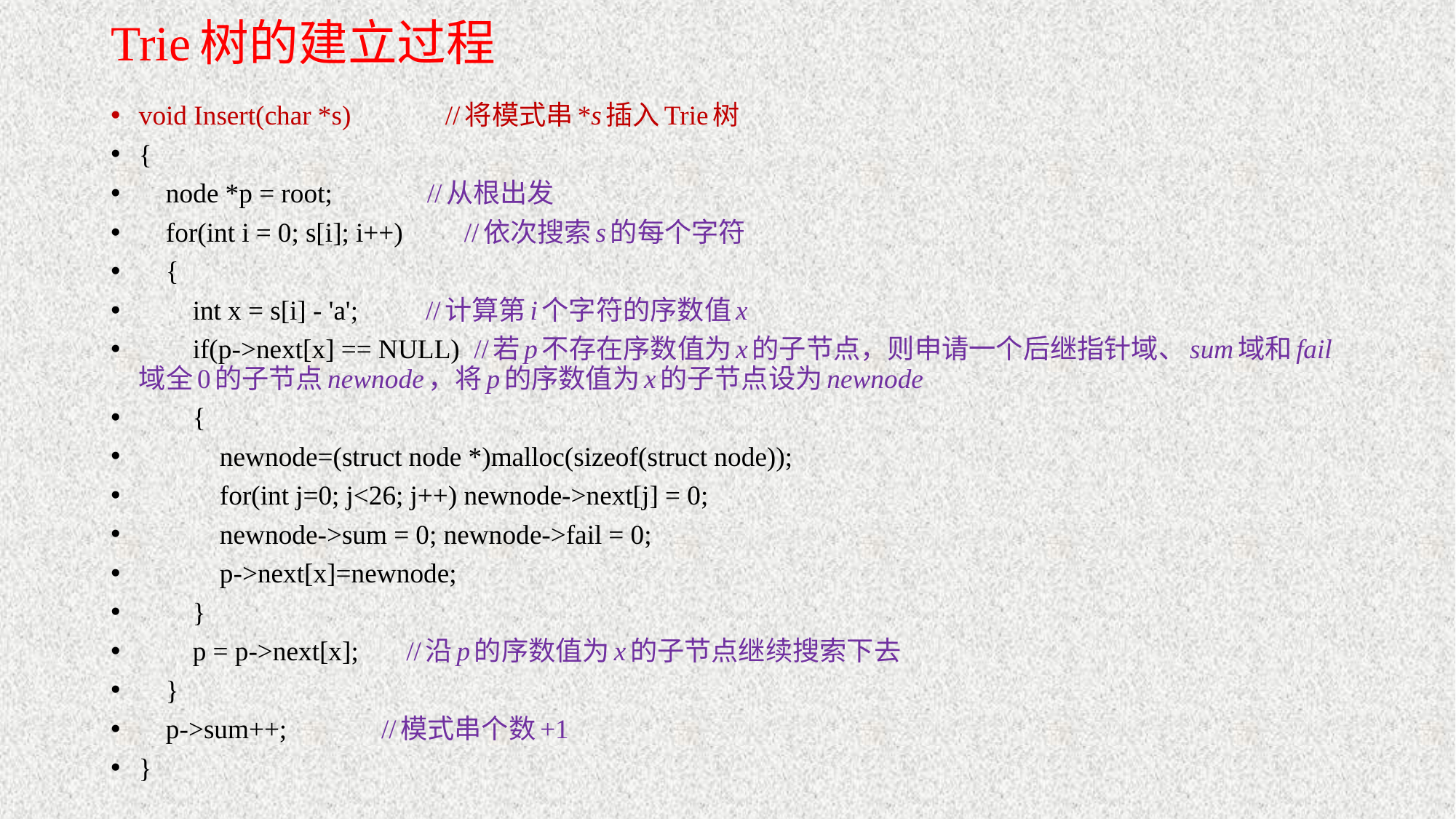

# Trie树的建立过程
void Insert(char *s)              //将模式串*s插入Trie树
{
    node *p = root;              //从根出发
    for(int i = 0; s[i]; i++)         //依次搜索s的每个字符
    {
        int x = s[i] - 'a';          //计算第i个字符的序数值x
        if(p->next[x] == NULL)  //若p不存在序数值为x的子节点，则申请一个后继指针域、sum域和fail域全0的子节点newnode，将p的序数值为x的子节点设为newnode
        {
            newnode=(struct node *)malloc(sizeof(struct node));
            for(int j=0; j<26; j++) newnode->next[j] = 0;
            newnode->sum = 0; newnode->fail = 0;
            p->next[x]=newnode;
        }
        p = p->next[x];       //沿p的序数值为x的子节点继续搜索下去
    }
    p->sum++;              //模式串个数+1
}